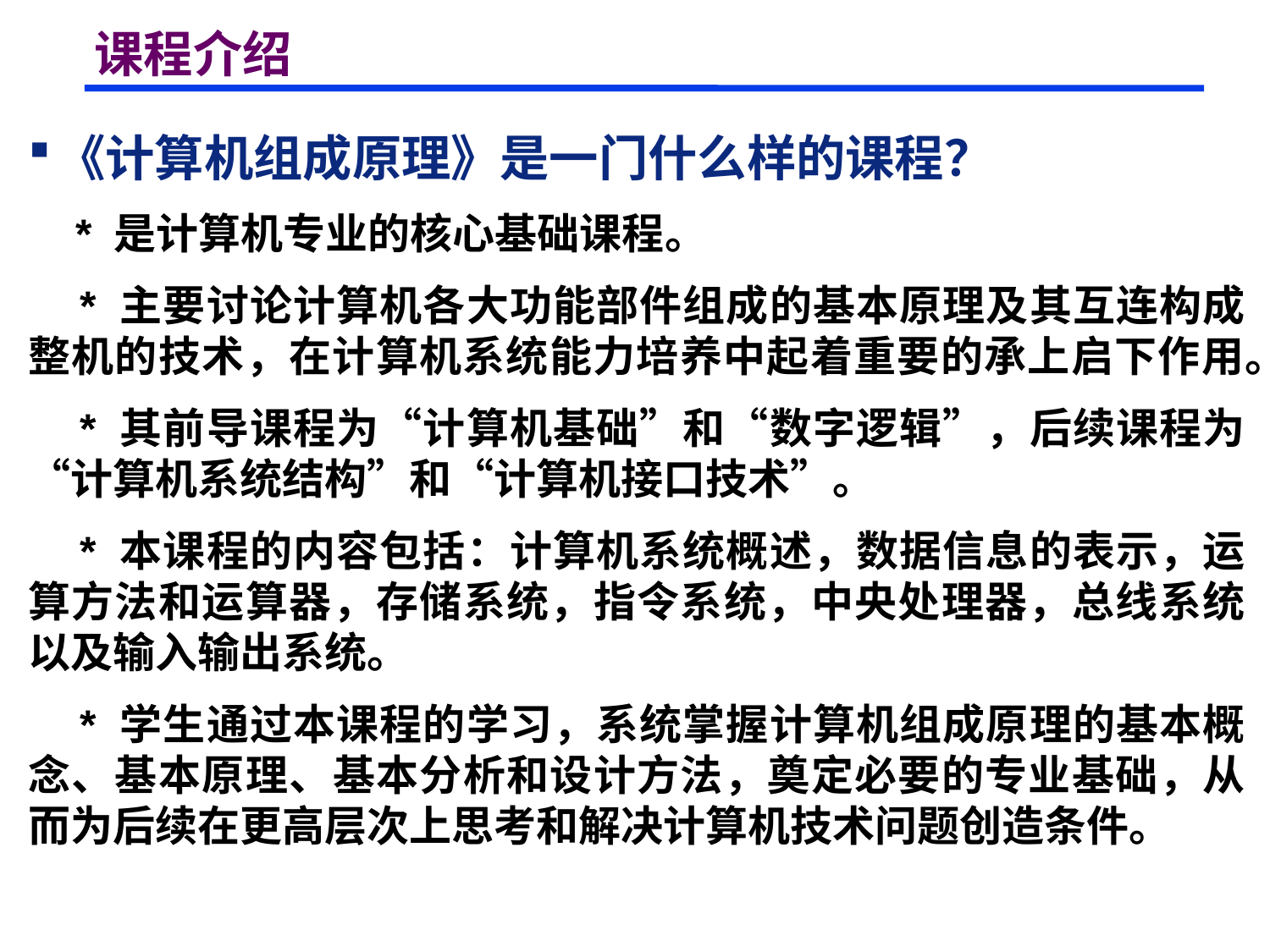

# 课程介绍
《计算机组成原理》是一门什么样的课程？
    * 是计算机专业的核心基础课程。
    * 主要讨论计算机各大功能部件组成的基本原理及其互连构成整机的技术，在计算机系统能力培养中起着重要的承上启下作用。
    * 其前导课程为“计算机基础”和“数字逻辑”，后续课程为“计算机系统结构”和“计算机接口技术”。
    * 本课程的内容包括：计算机系统概述，数据信息的表示，运算方法和运算器，存储系统，指令系统，中央处理器，总线系统以及输入输出系统。
    * 学生通过本课程的学习，系统掌握计算机组成原理的基本概念、基本原理、基本分析和设计方法，奠定必要的专业基础，从而为后续在更高层次上思考和解决计算机技术问题创造条件。